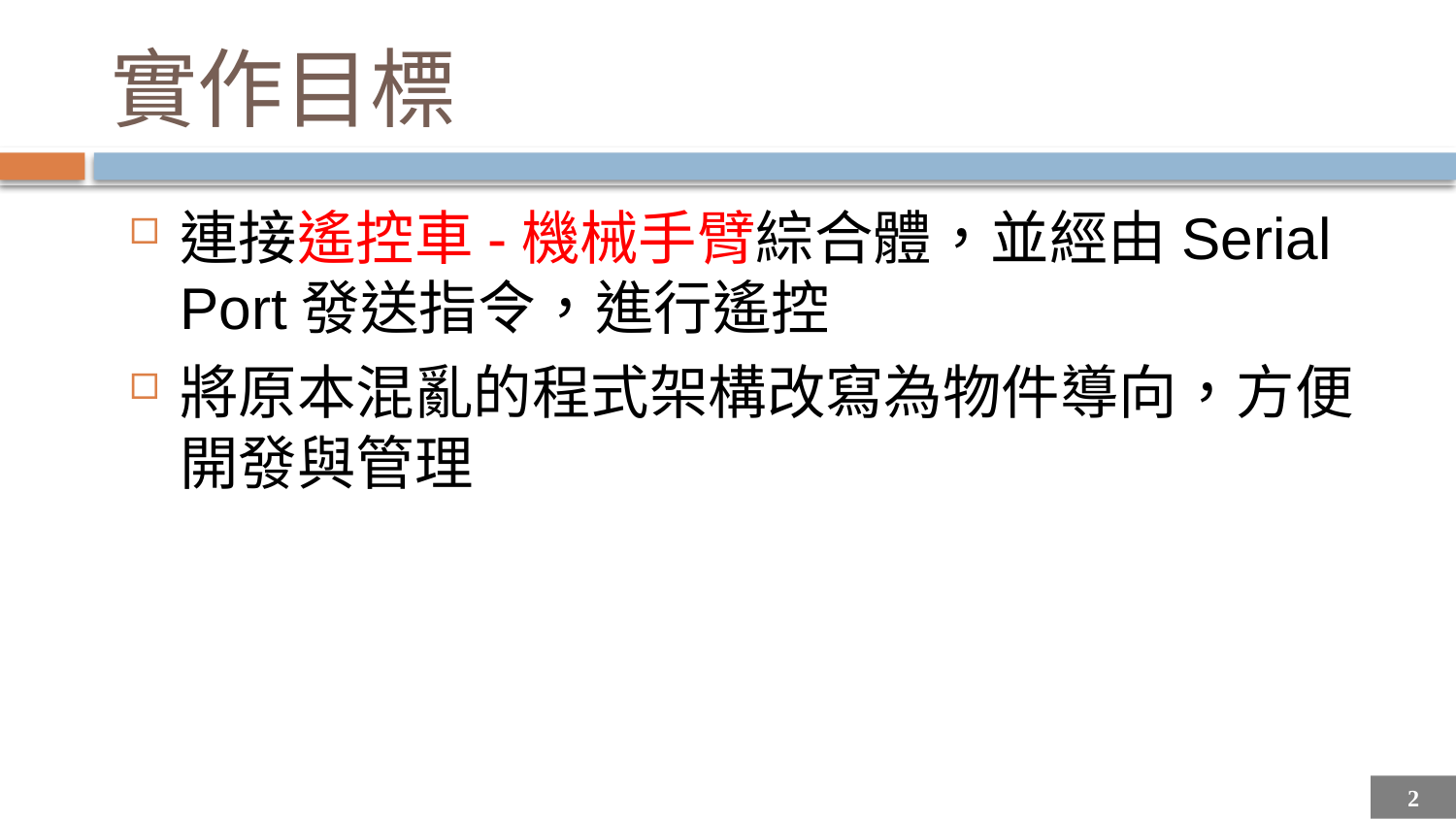

# 實作目標
連接遙控車-機械手臂綜合體，並經由Serial Port發送指令，進行遙控
將原本混亂的程式架構改寫為物件導向，方便開發與管理
2